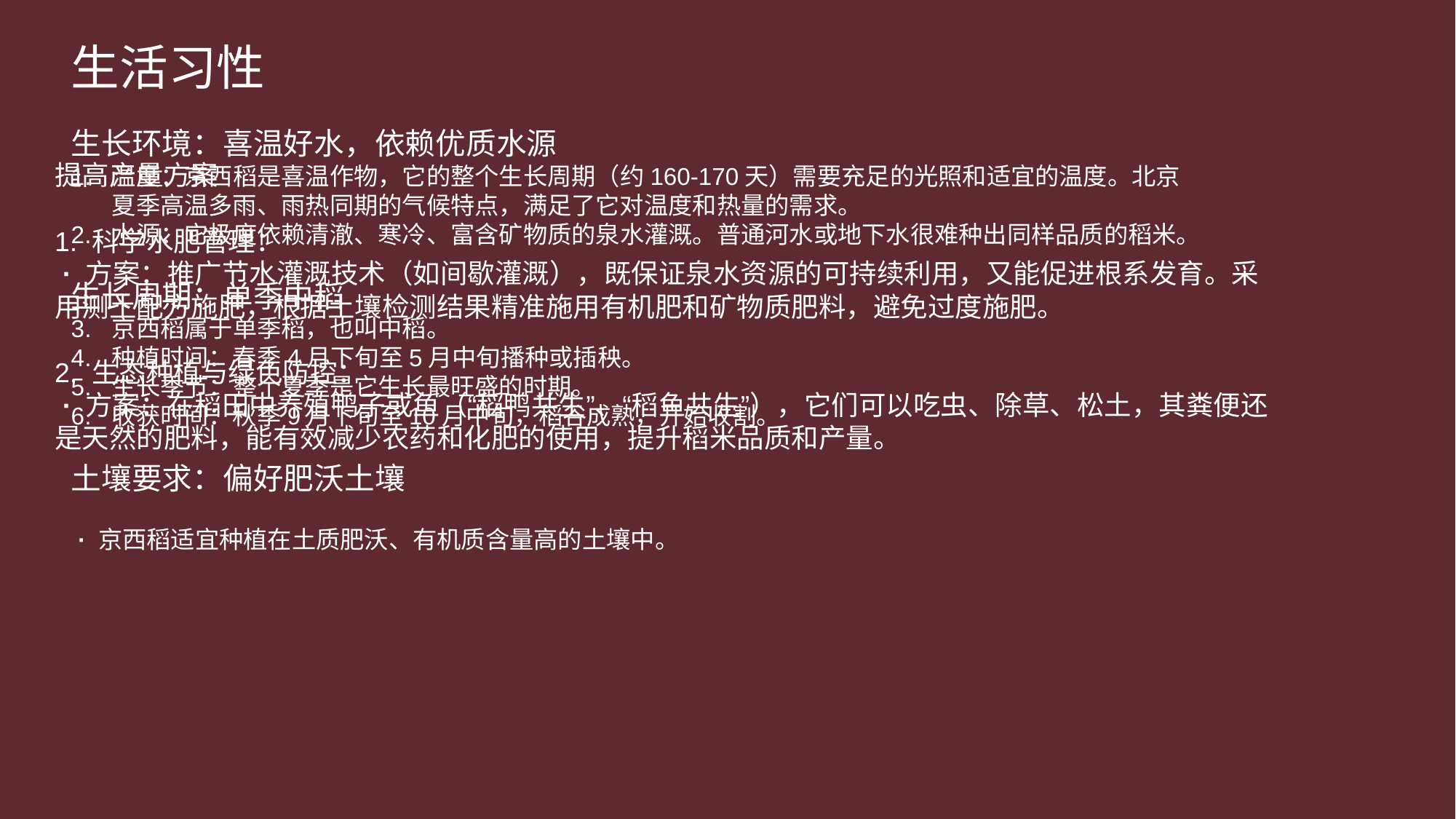

生活习性

生长环境：喜温好水，依赖优质水源
温度：京西稻是喜温作物，它的整个生长周期（约160-170天）需要充足的光照和适宜的温度。北京夏季高温多雨、雨热同期的气候特点，满足了它对温度和热量的需求。
水源：它极度依赖清澈、寒冷、富含矿物质的泉水灌溉。普通河水或地下水很难种出同样品质的稻米。

生长周期：单季中稻
京西稻属于单季稻，也叫中稻。
种植时间：春季4月下旬至5月中旬播种或插秧。
生长季节：整个夏季是它生长最旺盛的时期。
收获时间：秋季9月下旬至10月中旬，稻谷成熟，开始收割。

土壤要求：偏好肥沃土壤

 · 京西稻适宜种植在土质肥沃、有机质含量高的土壤中。
提高产量方案

1. 科学水肥管理：
 · 方案：推广节水灌溉技术（如间歇灌溉），既保证泉水资源的可持续利用，又能促进根系发育。采用测土配方施肥，根据土壤检测结果精准施用有机肥和矿物质肥料，避免过度施肥。

2. 生态种植与绿色防控：
 · 方案：在稻田中养殖鸭子或鱼（“稻鸭共生”、“稻鱼共生”），它们可以吃虫、除草、松土，其粪便还是天然的肥料，能有效减少农药和化肥的使用，提升稻米品质和产量。